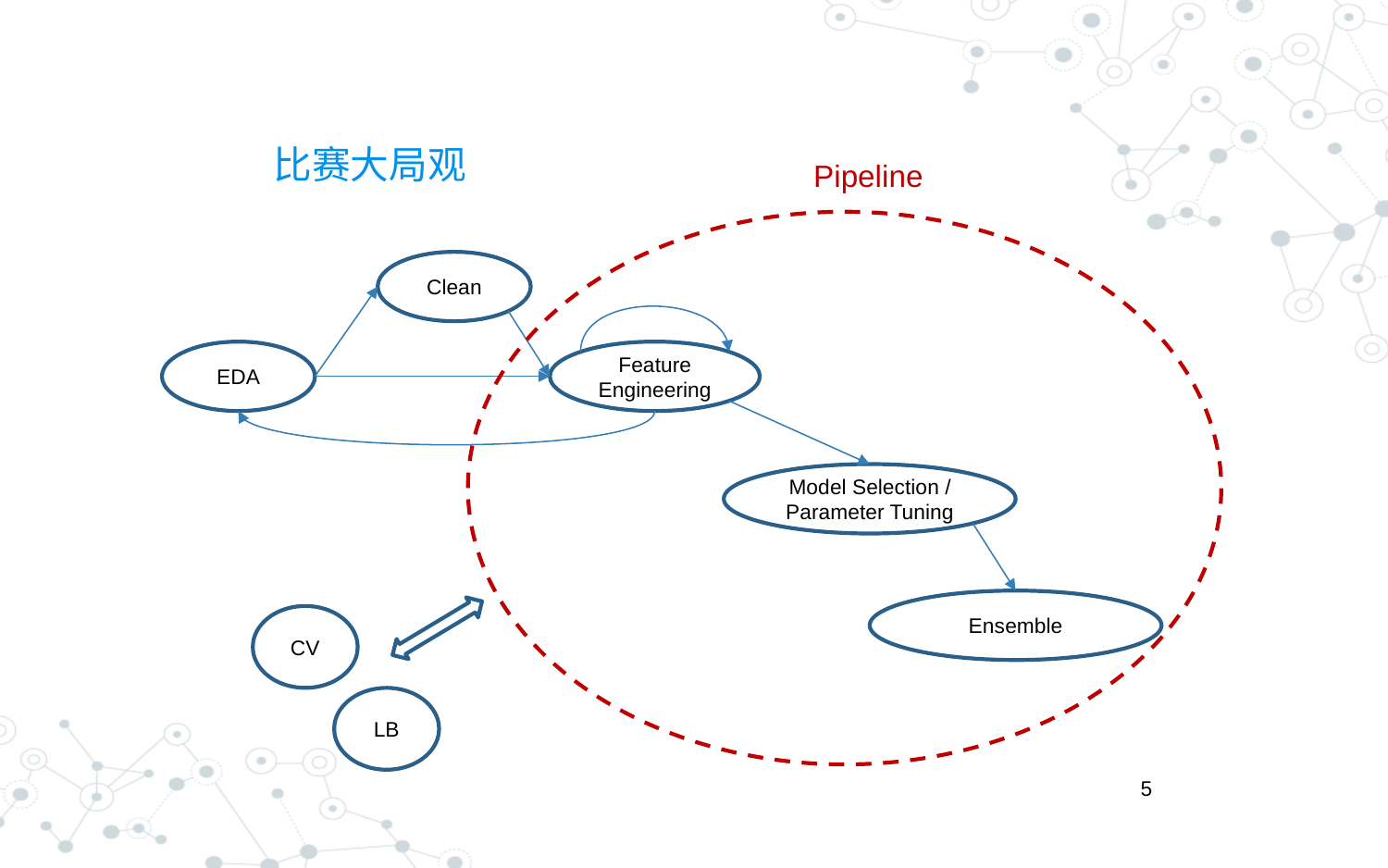

# 比赛大局观
Pipeline

Clean
EDA
Feature Engineering
Model Selection / Parameter Tuning
Ensemble
CV

LB
5